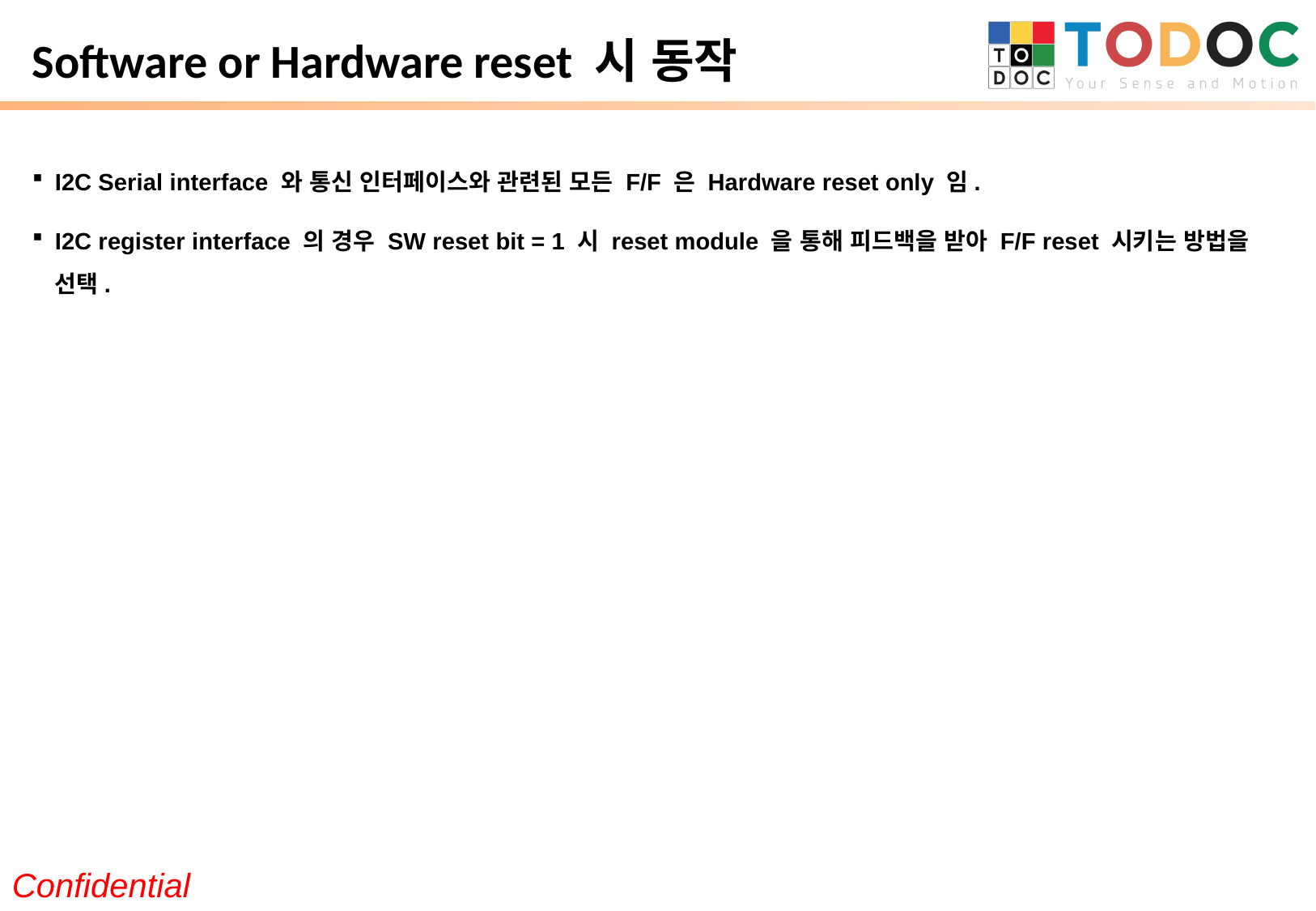

# Software or Hardware reset 시 동작
I2C Serial interface 와 통신 인터페이스와 관련된 모든 F/F 은 Hardware reset only 임.
I2C register interface 의 경우 SW reset bit = 1 시 reset module 을 통해 피드백을 받아 F/F reset 시키는 방법을 선택.